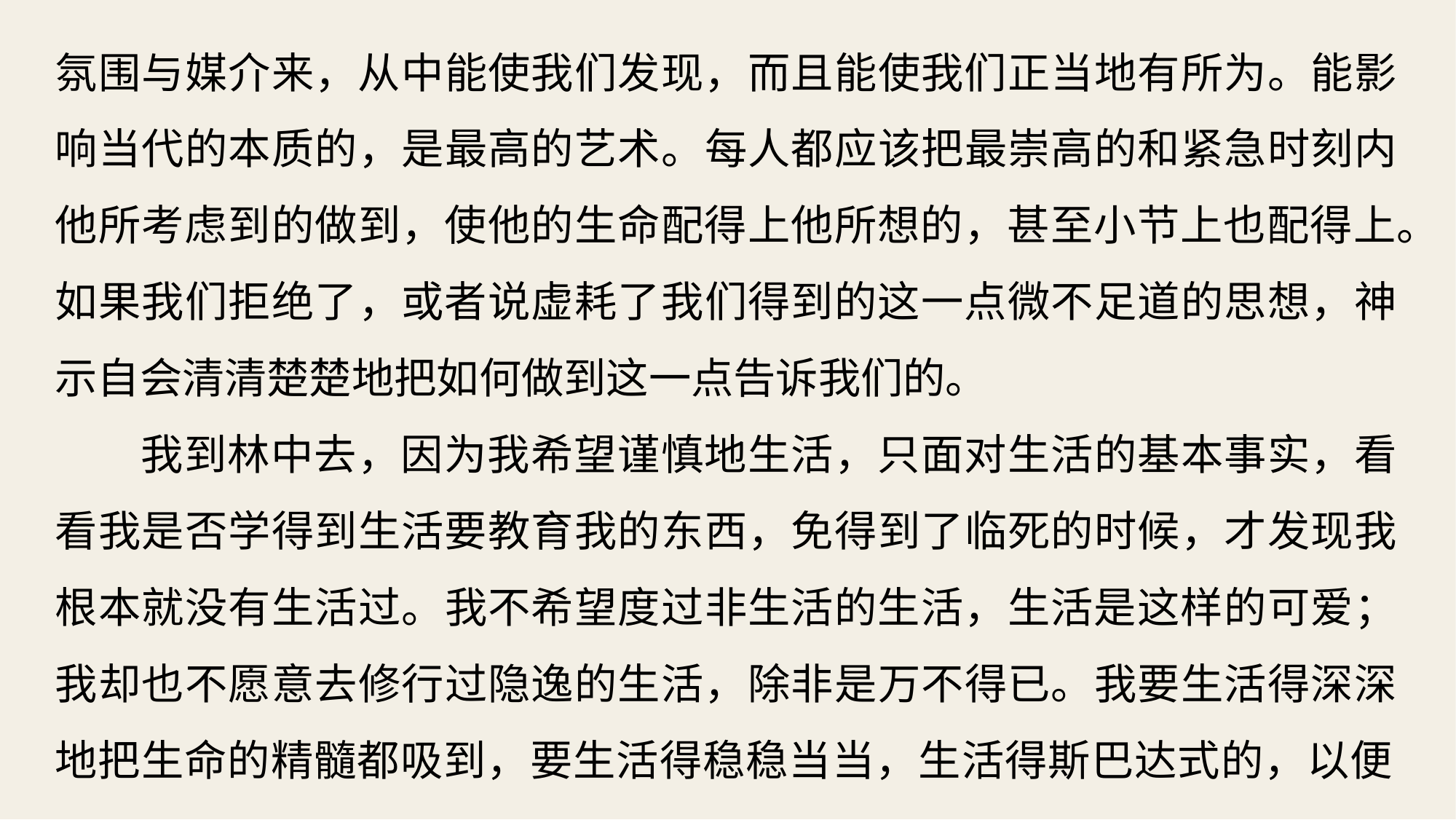

氛围与媒介来，从中能使我们发现，而且能使我们正当地有所为。能影响当代的本质的，是最高的艺术。每人都应该把最崇高的和紧急时刻内他所考虑到的做到，使他的生命配得上他所想的，甚至小节上也配得上。如果我们拒绝了，或者说虚耗了我们得到的这一点微不足道的思想，神示自会清清楚楚地把如何做到这一点告诉我们的。
我到林中去，因为我希望谨慎地生活，只面对生活的基本事实，看看我是否学得到生活要教育我的东西，免得到了临死的时候，才发现我根本就没有生活过。我不希望度过非生活的生活，生活是这样的可爱；我却也不愿意去修行过隐逸的生活，除非是万不得已。我要生活得深深地把生命的精髓都吸到，要生活得稳稳当当，生活得斯巴达式的，以便